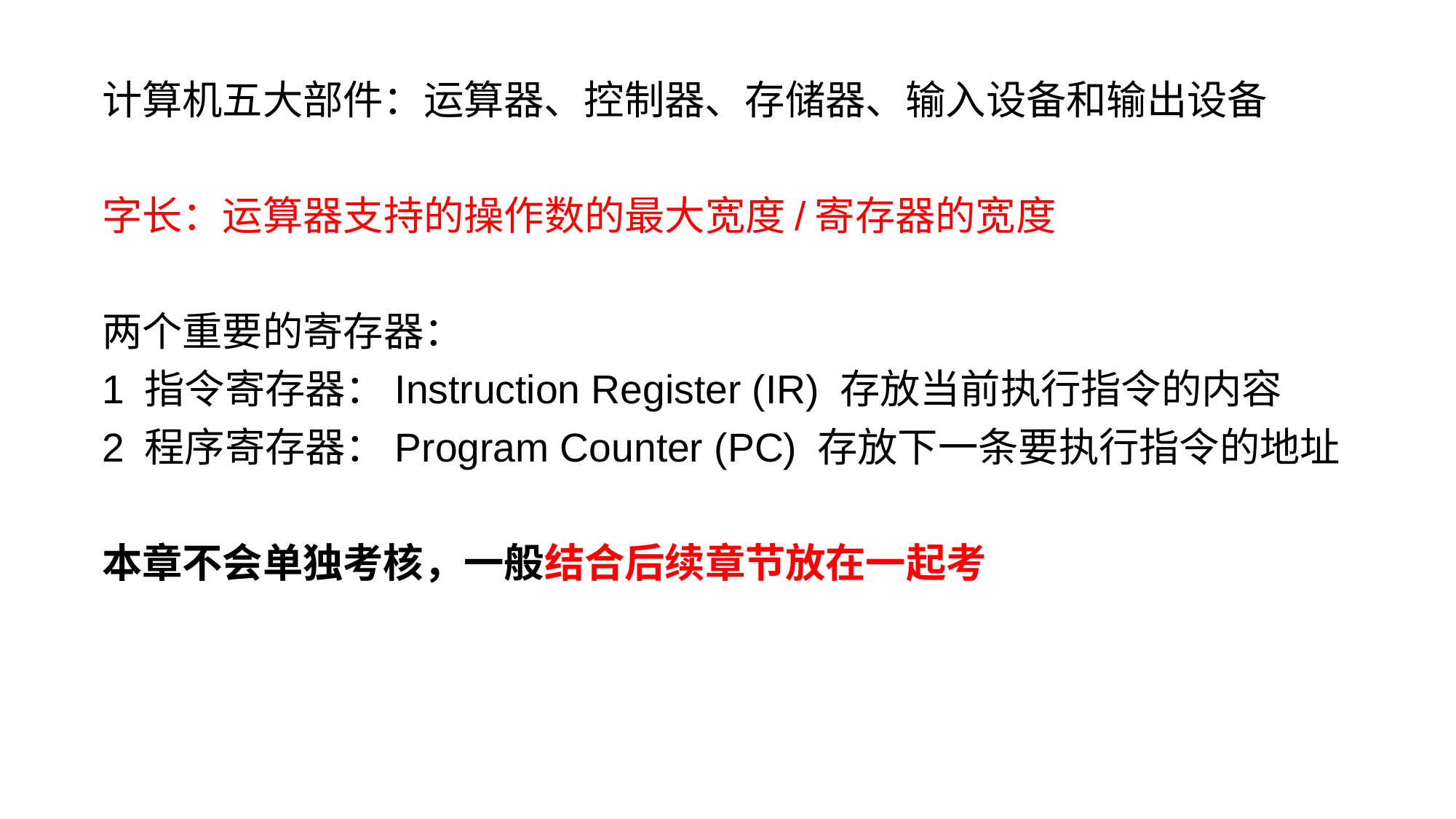

计算机五大部件：运算器、控制器、存储器、输入设备和输出设备

字长：运算器支持的操作数的最大宽度/寄存器的宽度

两个重要的寄存器：
1 指令寄存器：Instruction Register (IR) 存放当前执行指令的内容
2 程序寄存器：Program Counter (PC) 存放下一条要执行指令的地址

本章不会单独考核，一般结合后续章节放在一起考